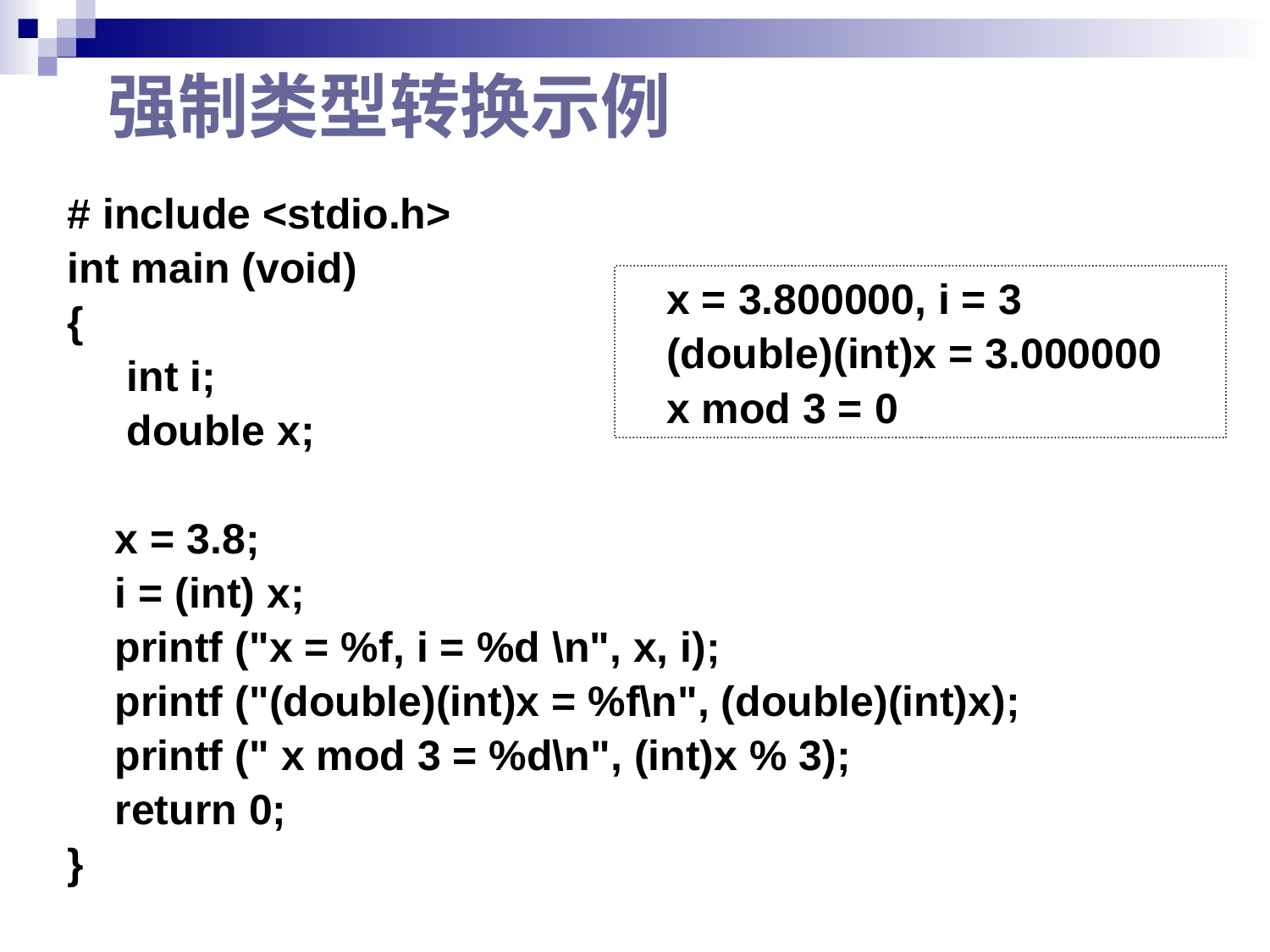

# 强制类型转换示例
# include <stdio.h>
int main (void)
{
     int i;
     double x;

    x = 3.8;
    i = (int) x;
    printf ("x = %f, i = %d \n", x, i);
    printf ("(double)(int)x = %f\n", (double)(int)x);
    printf (" x mod 3 = %d\n", (int)x % 3);
    return 0;
}
x = 3.800000, i = 3
(double)(int)x = 3.000000
x mod 3 = 0